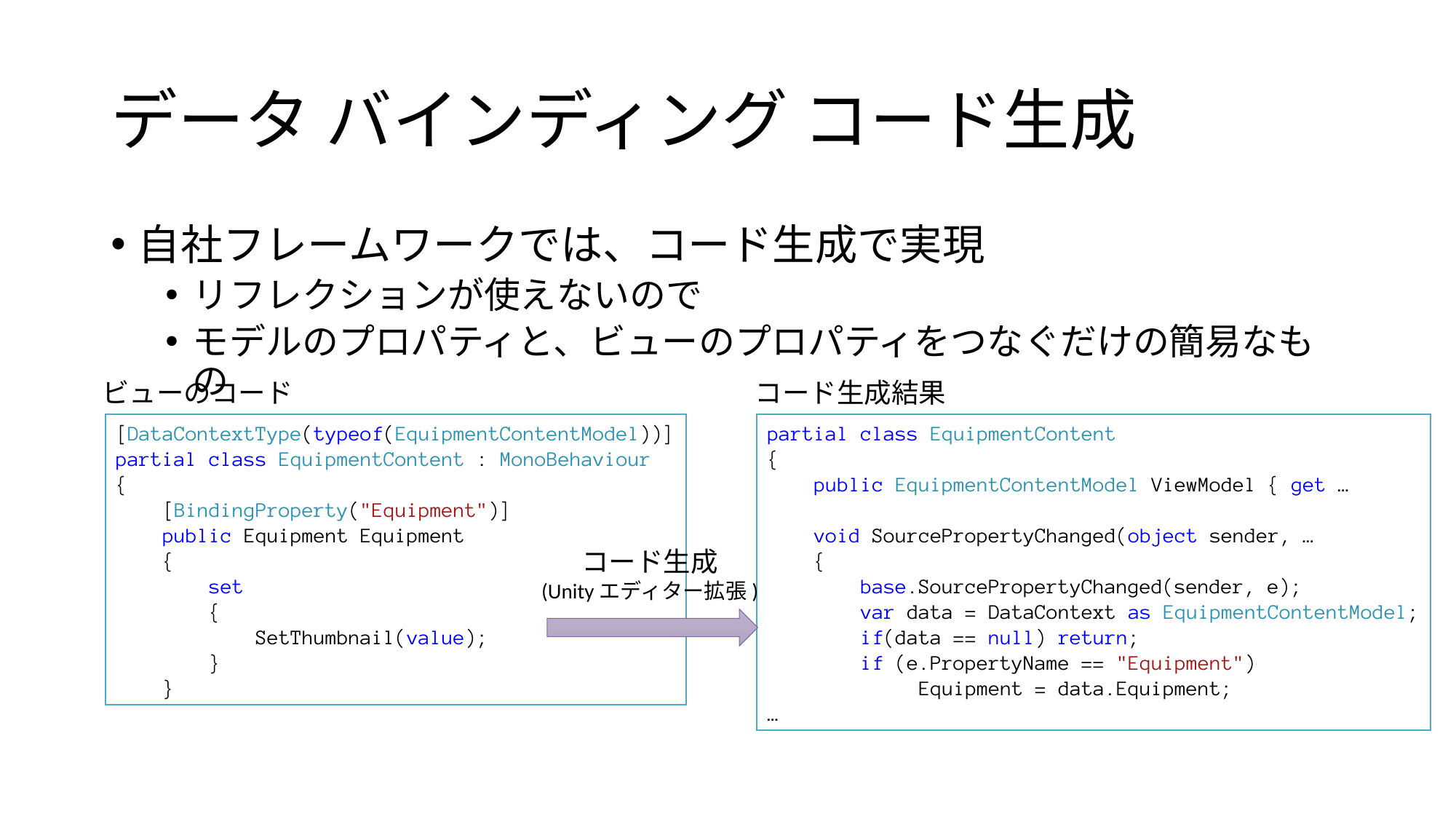

# データ バインディング コード生成
自社フレームワークでは、コード生成で実現
リフレクションが使えないので
モデルのプロパティと、ビューのプロパティをつなぐだけの簡易なもの
ビューのコード
コード生成結果
[DataContextType(typeof(EquipmentContentModel))]
partial class EquipmentContent : MonoBehaviour
{
    [BindingProperty("Equipment")]
    public Equipment Equipment
    {
        set
        {
            SetThumbnail(value);
        }
    }
partial class EquipmentContent
{
    public EquipmentContentModel ViewModel { get …

    void SourcePropertyChanged(object sender, …
    {
        base.SourcePropertyChanged(sender, e);
        var data = DataContext as EquipmentContentModel;
        if(data == null) return;
        if (e.PropertyName == "Equipment")
             Equipment = data.Equipment;
…
コード生成
(Unityエディター拡張)